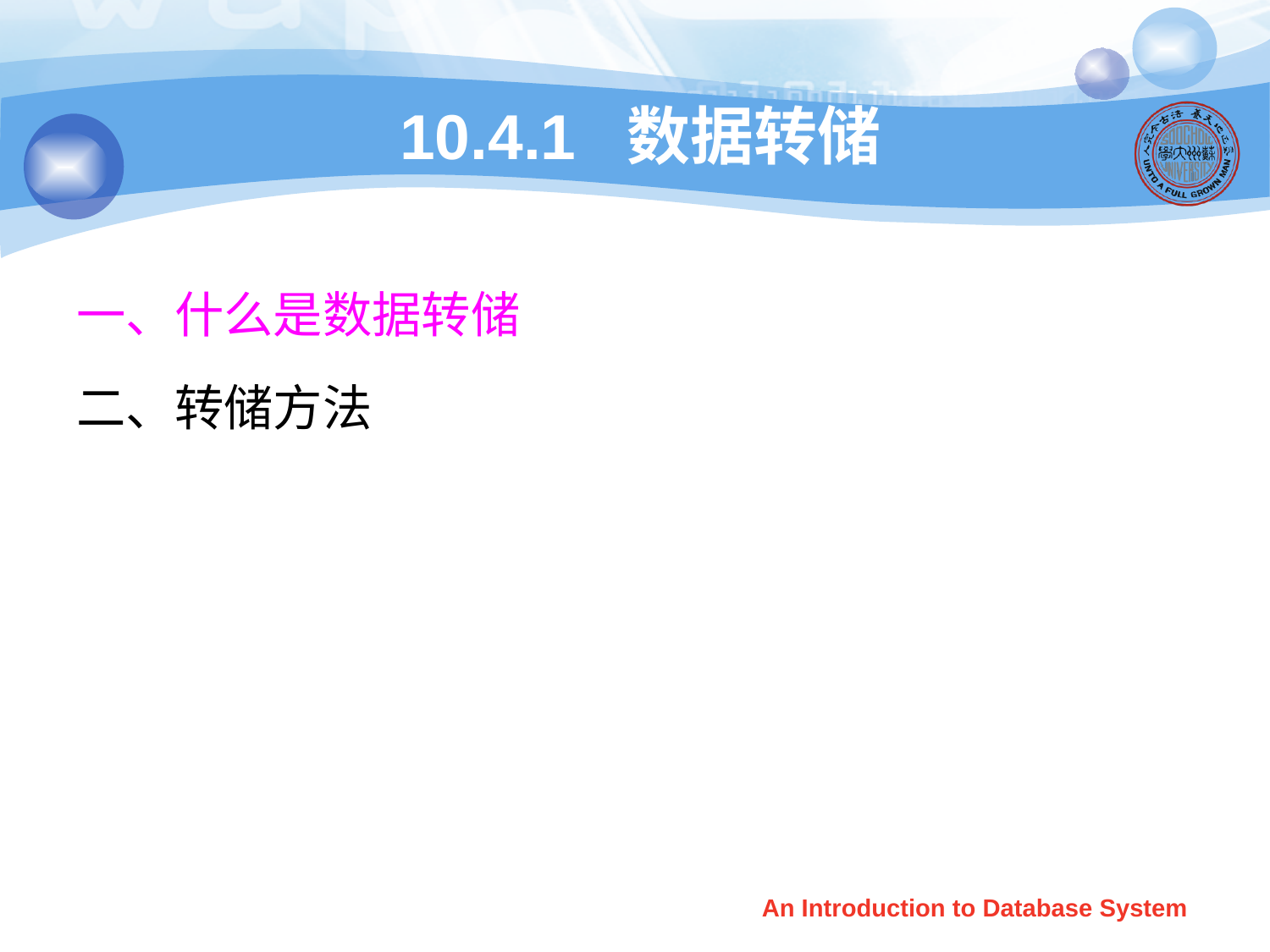

# 10.4.1  数据转储
一、什么是数据转储
二、转储方法
An Introduction to Database System